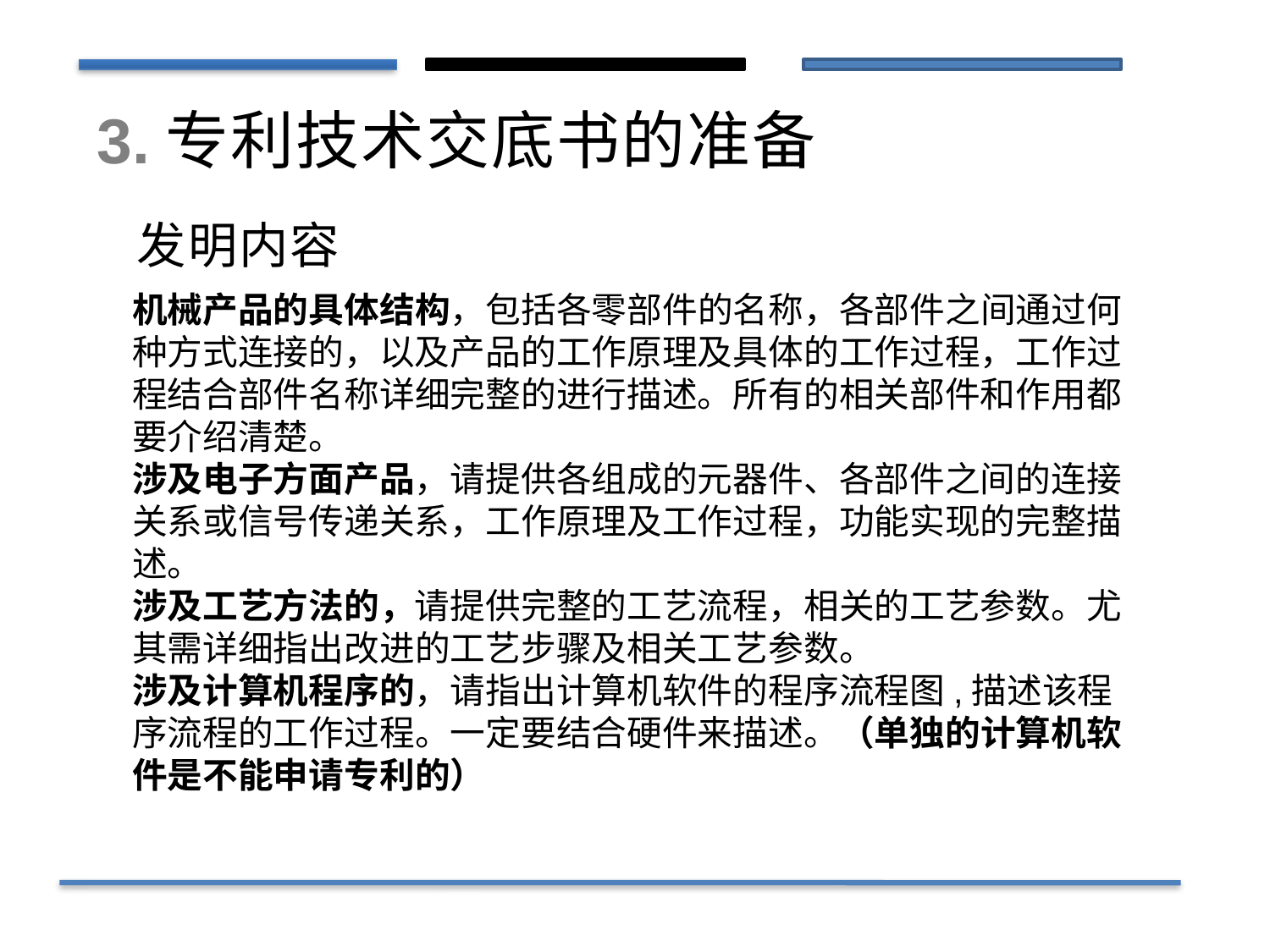

3.专利技术交底书的准备

发明内容

机械产品的具体结构，包括各零部件的名称，各部件之间通过何种方式连接的，以及产品的工作原理及具体的工作过程，工作过程结合部件名称详细完整的进行描述。所有的相关部件和作用都要介绍清楚。
涉及电子方面产品，请提供各组成的元器件、各部件之间的连接关系或信号传递关系，工作原理及工作过程，功能实现的完整描述。
涉及工艺方法的，请提供完整的工艺流程，相关的工艺参数。尤其需详细指出改进的工艺步骤及相关工艺参数。
涉及计算机程序的，请指出计算机软件的程序流程图,描述该程序流程的工作过程。一定要结合硬件来描述。（单独的计算机软件是不能申请专利的）